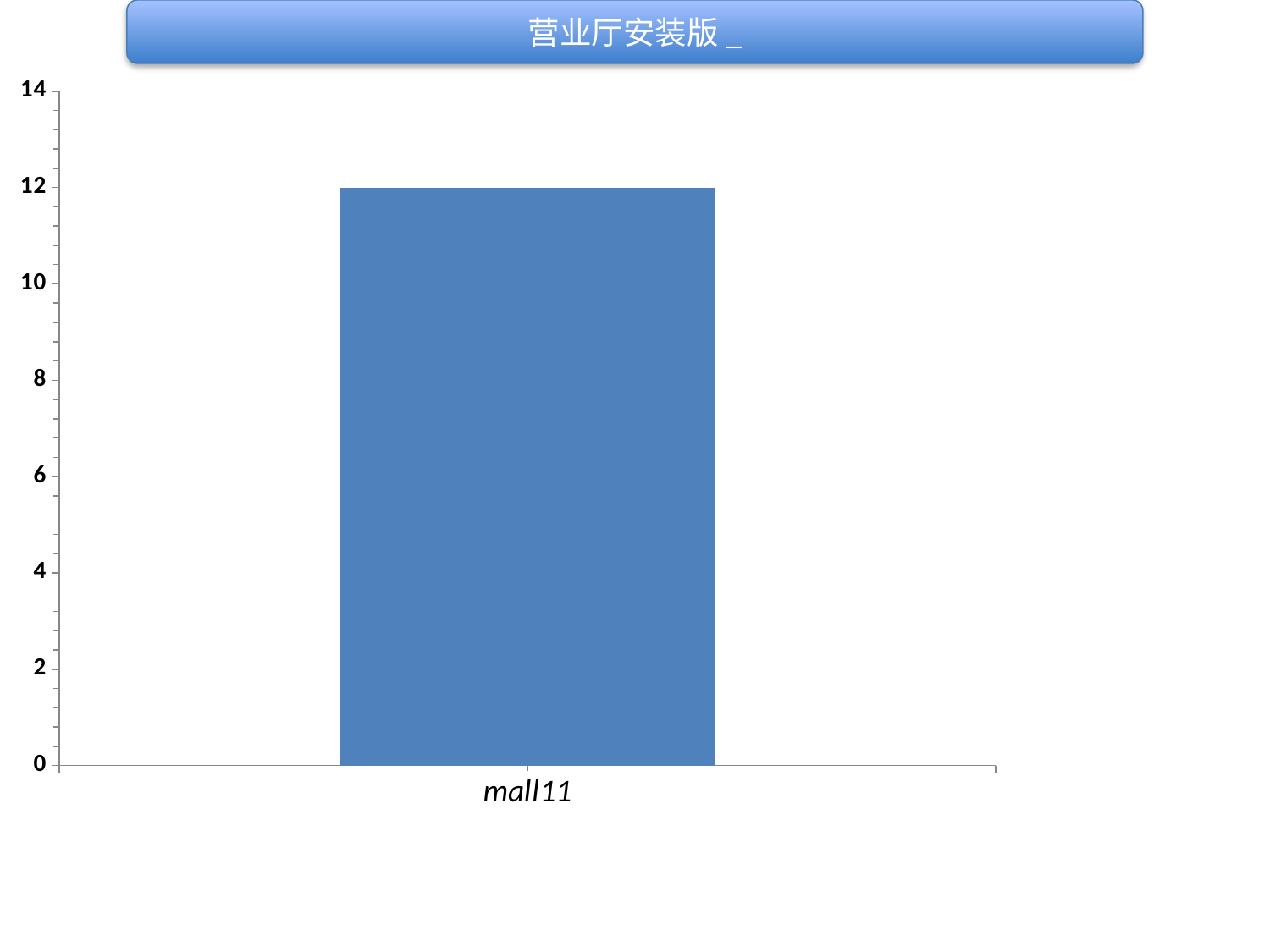

营业厅安装版_

### Chart

| Category | uv |
|---|---|
| mall11 | 12.0 |